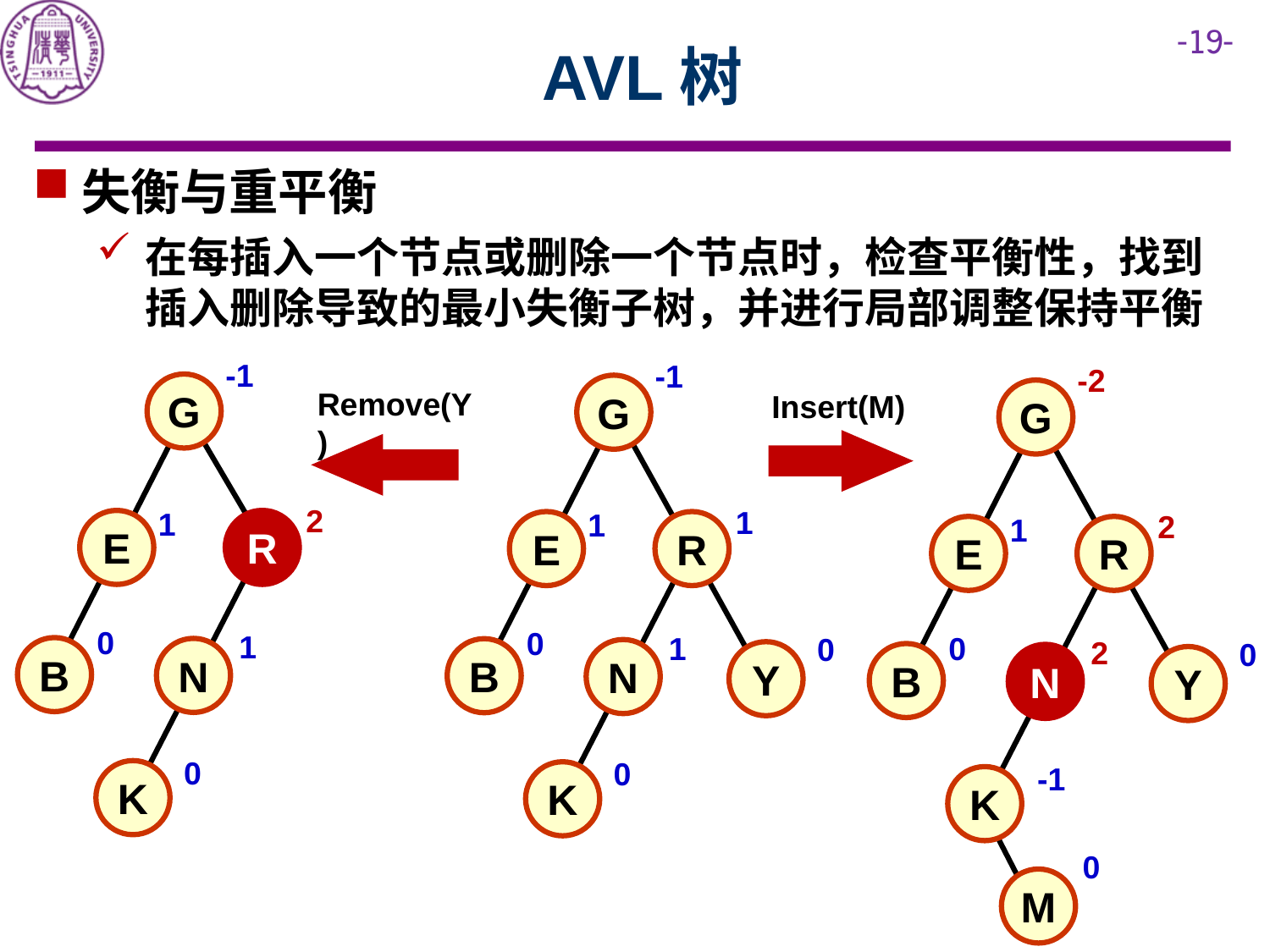

# AVL树
失衡与重平衡
在每插入一个节点或删除一个节点时，检查平衡性，找到插入删除导致的最小失衡子树，并进行局部调整保持平衡
-1
G

2
1
E
R

0
1
B
N
0
K
-1
G

1
1
E
R

0
1
0
B
N
Y
0
K
-2
G

2
1
E
R

0
2
0
B
N
Y
-1
K

0
M
Remove(Y)
Insert(M)